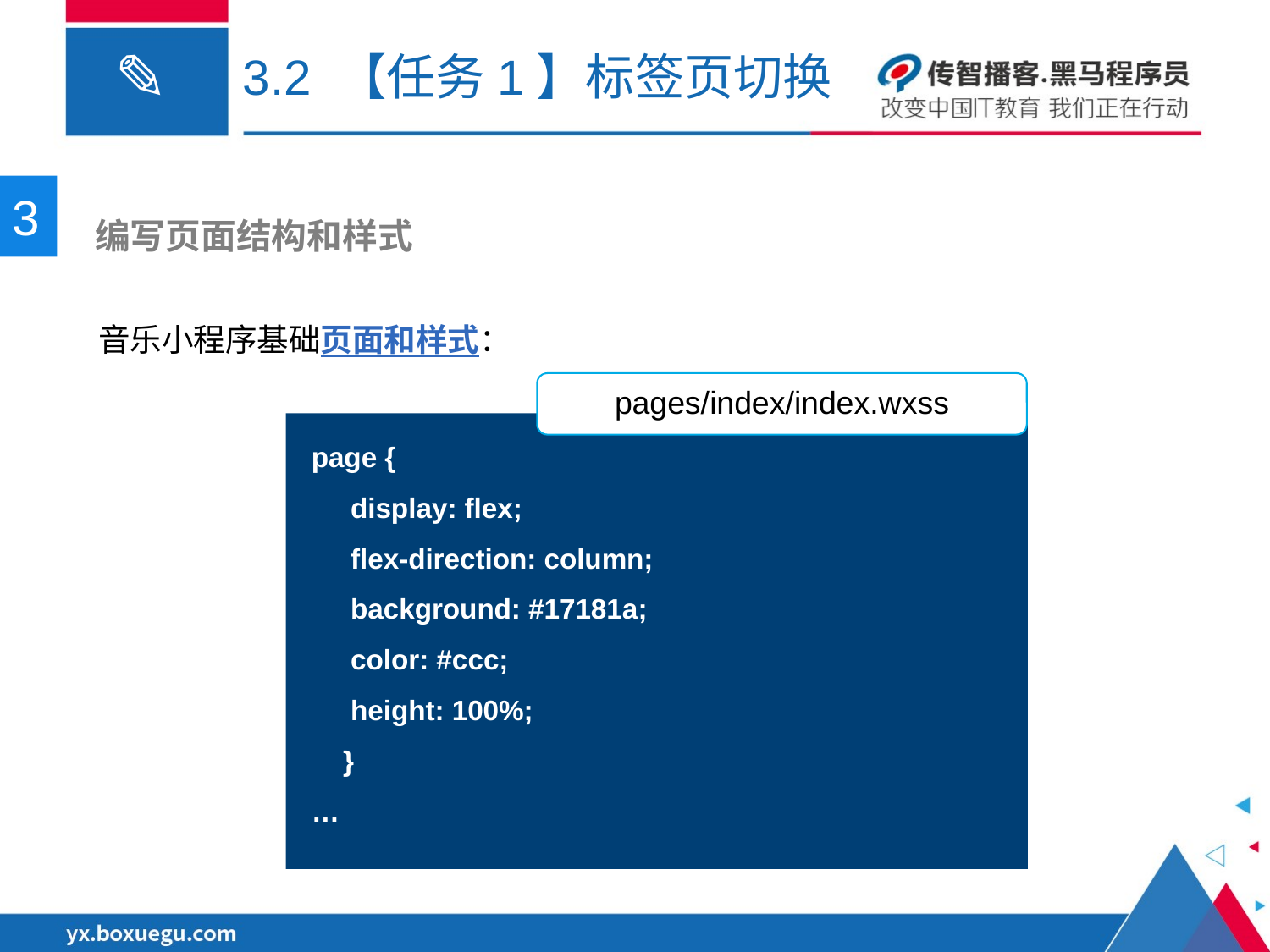

# 3.2 【任务1】标签页切换

3
  编写页面结构和样式
音乐小程序基础页面和样式：
pages/index/index.wxss

page {
     display: flex;
     flex-direction: column;
     background: #17181a;
     color: #ccc;
     height: 100%;
    }
…